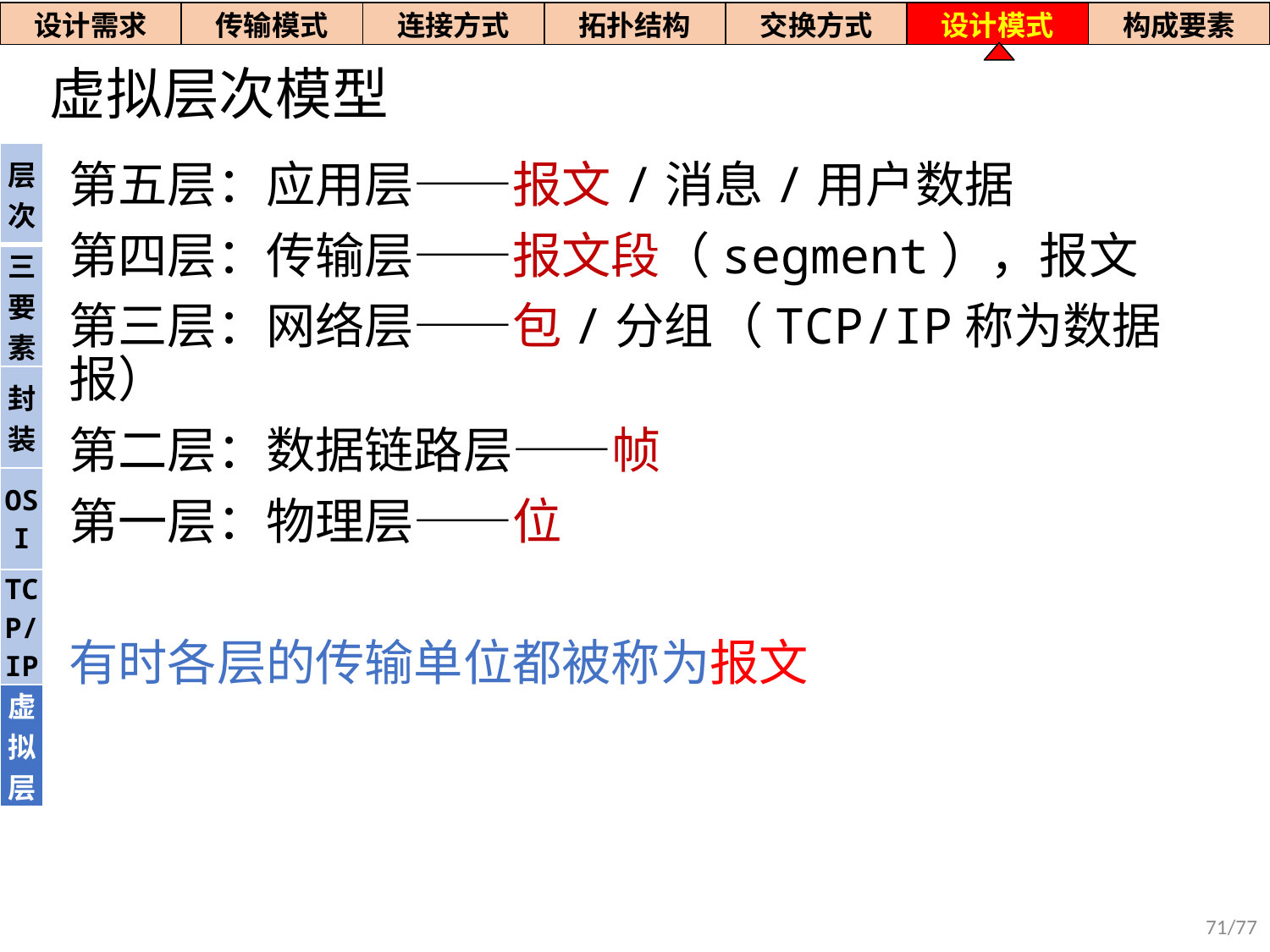

| 设计需求 | 传输模式 | 连接方式 | 拓扑结构 | 交换方式 | 设计模式 | 构成要素 |
| --- | --- | --- | --- | --- | --- | --- |

# 虚拟层次模型
| 层次 |
| --- |
| 三要素 |
| 封装 |
| OSI |
| TCP/IP |
| 虚拟层 |
第五层：应用层——报文/消息/用户数据
第四层：传输层——报文段（segment），报文
第三层：网络层——包/分组（TCP/IP称为数据报）
第二层：数据链路层——帧
第一层：物理层——位

有时各层的传输单位都被称为报文
71/77